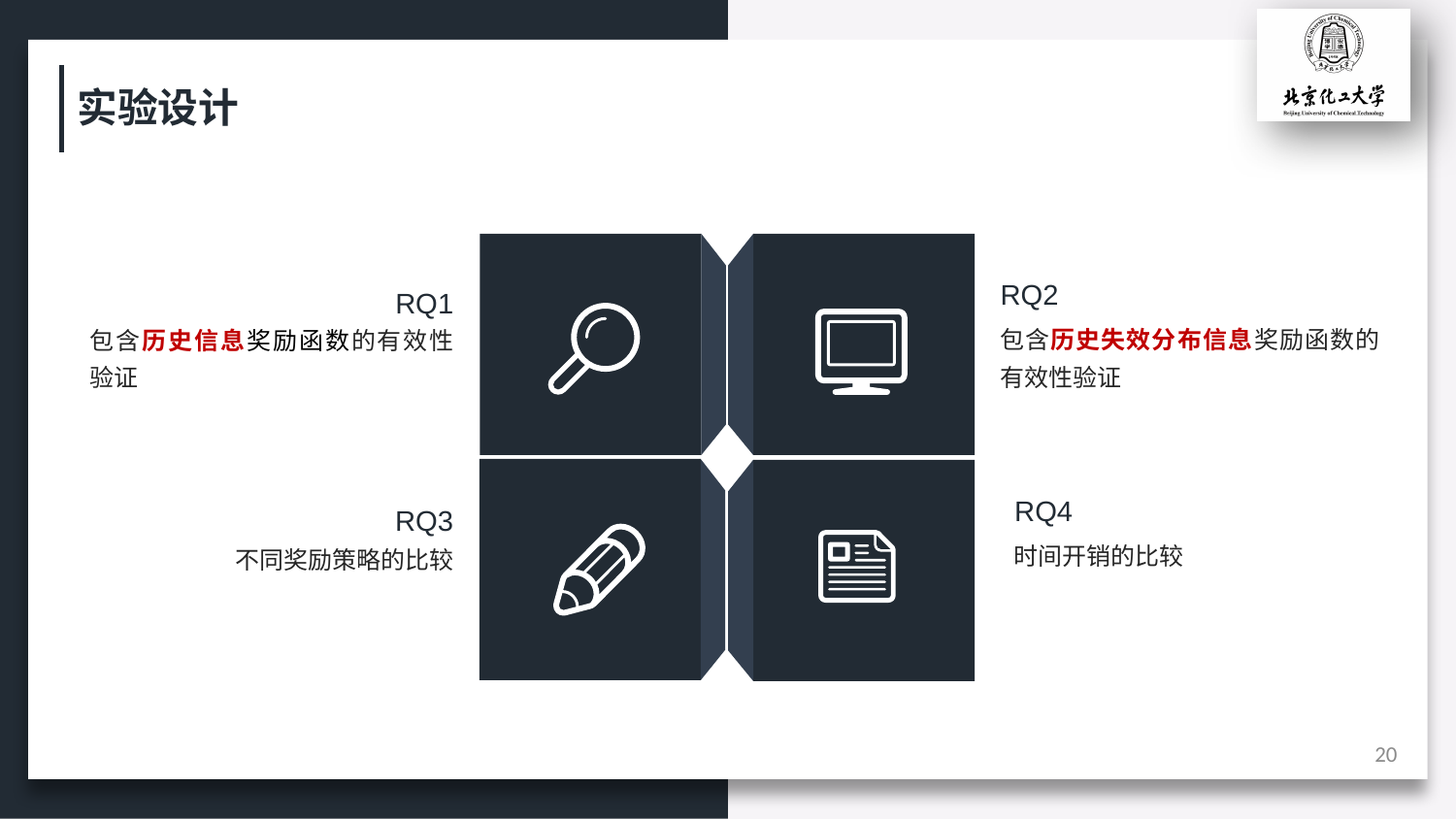

实验设计

RQ2
RQ1

包含历史失效分布信息奖励函数的有效性验证
包含历史信息奖励函数的有效性验证

RQ4
RQ3

时间开销的比较
不同奖励策略的比较

20